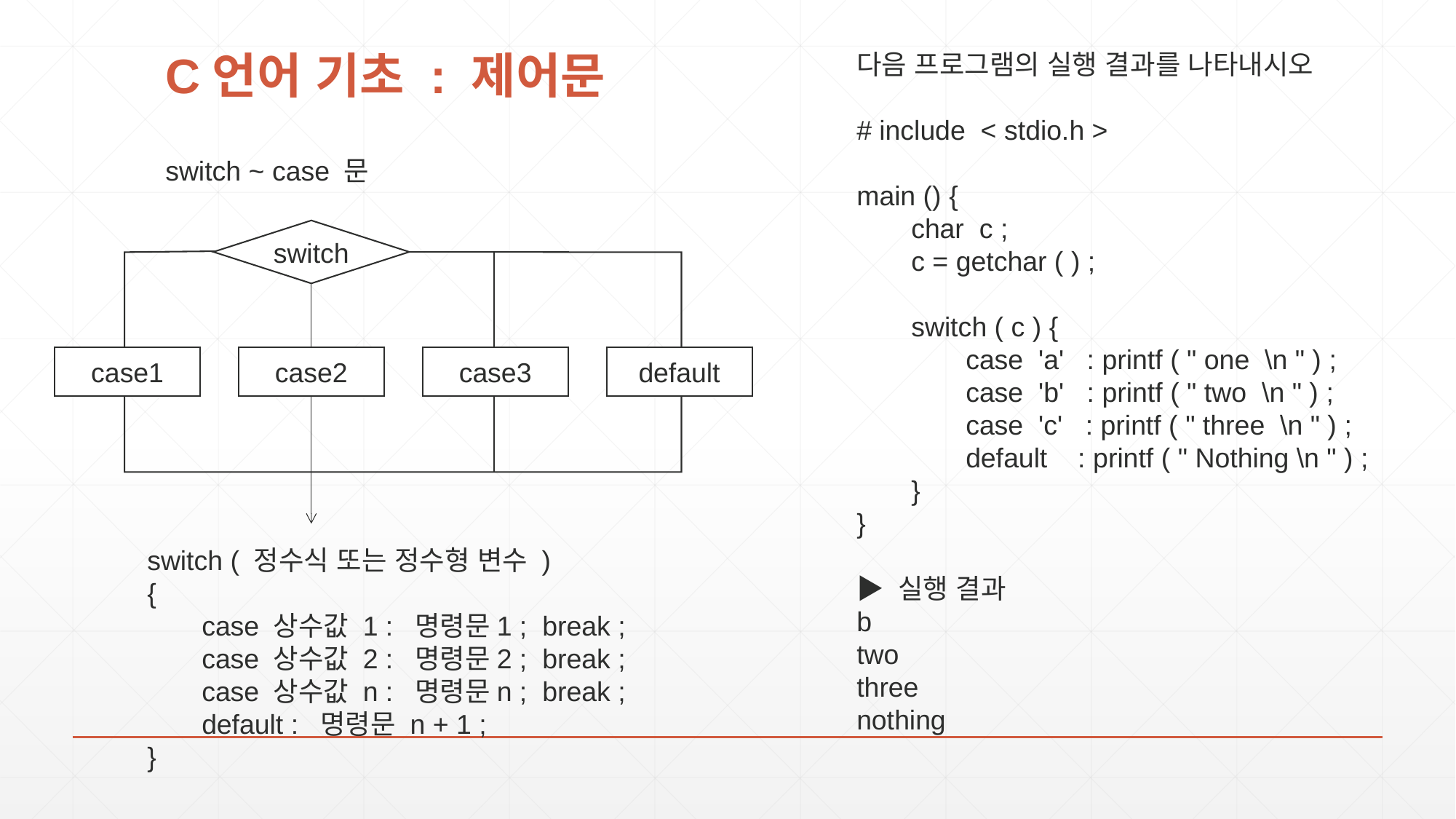

# C언어 기초 : 제어문
다음 프로그램의 실행 결과를 나타내시오

# include  < stdio.h >

main () {
char  c ;
c = getchar ( ) ;

switch ( c ) {
case  'a'   : printf ( " one  \n " ) ;
case  'b'   : printf ( " two  \n " ) ;
case  'c'   : printf ( " three  \n " ) ;
default    : printf ( " Nothing \n " ) ;
}
}

▶ 실행 결과
b
two
three
nothing
switch ~ case 문

switch

case1
case2
case3
default
switch ( 정수식 또는 정수형 변수 )
{
case 상수값 1 :  명령문1 ;  break ;
case 상수값 2 :  명령문2 ;  break ;
case 상수값 n :  명령문n ;  break ;
default :  명령문 n + 1 ;
}